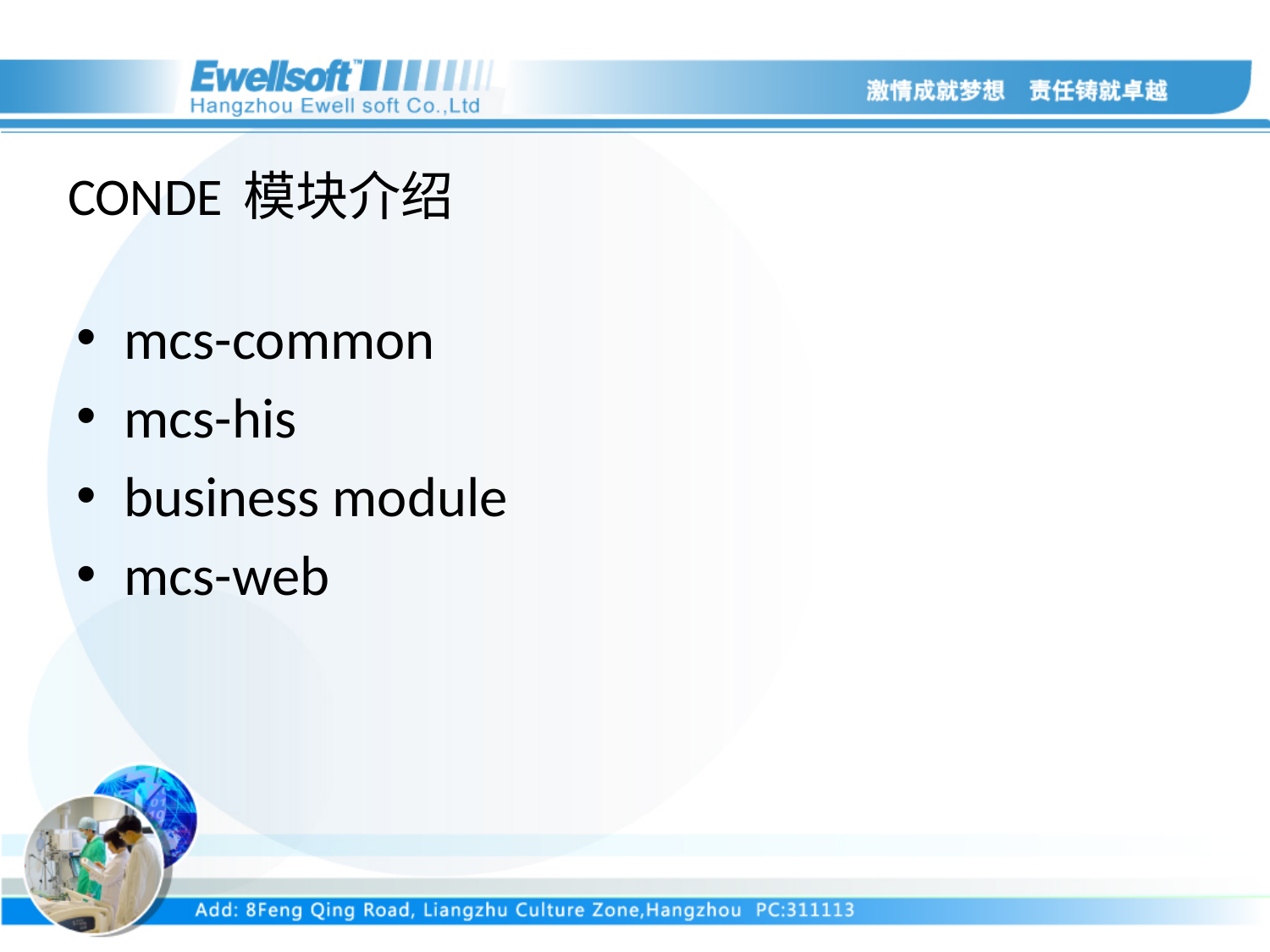

# CONDE 模块介绍
mcs-common
mcs-his
business module
mcs-web